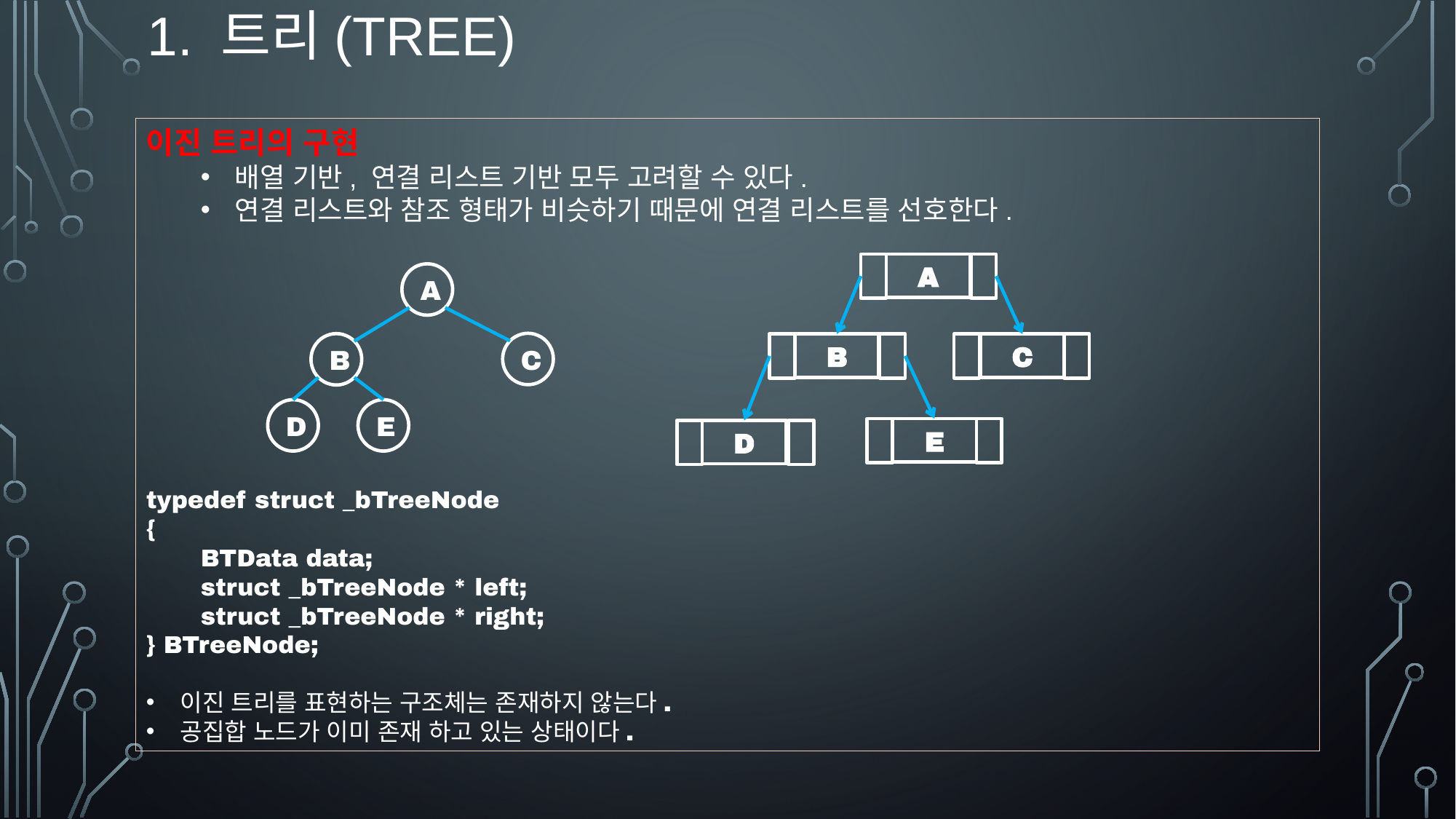

# 1. 트리(tree)
이진 트리의 구현
배열 기반, 연결 리스트 기반 모두 고려할 수 있다.
연결 리스트와 참조 형태가 비슷하기 때문에 연결 리스트를 선호한다.

typedef struct _bTreeNode
{
BTData data;
struct _bTreeNode * left;
struct _bTreeNode * right;
} BTreeNode;

이진 트리를 표현하는 구조체는 존재하지 않는다.
공집합 노드가 이미 존재 하고 있는 상태이다.

A

B

C

E

D

A
C
B
E
D